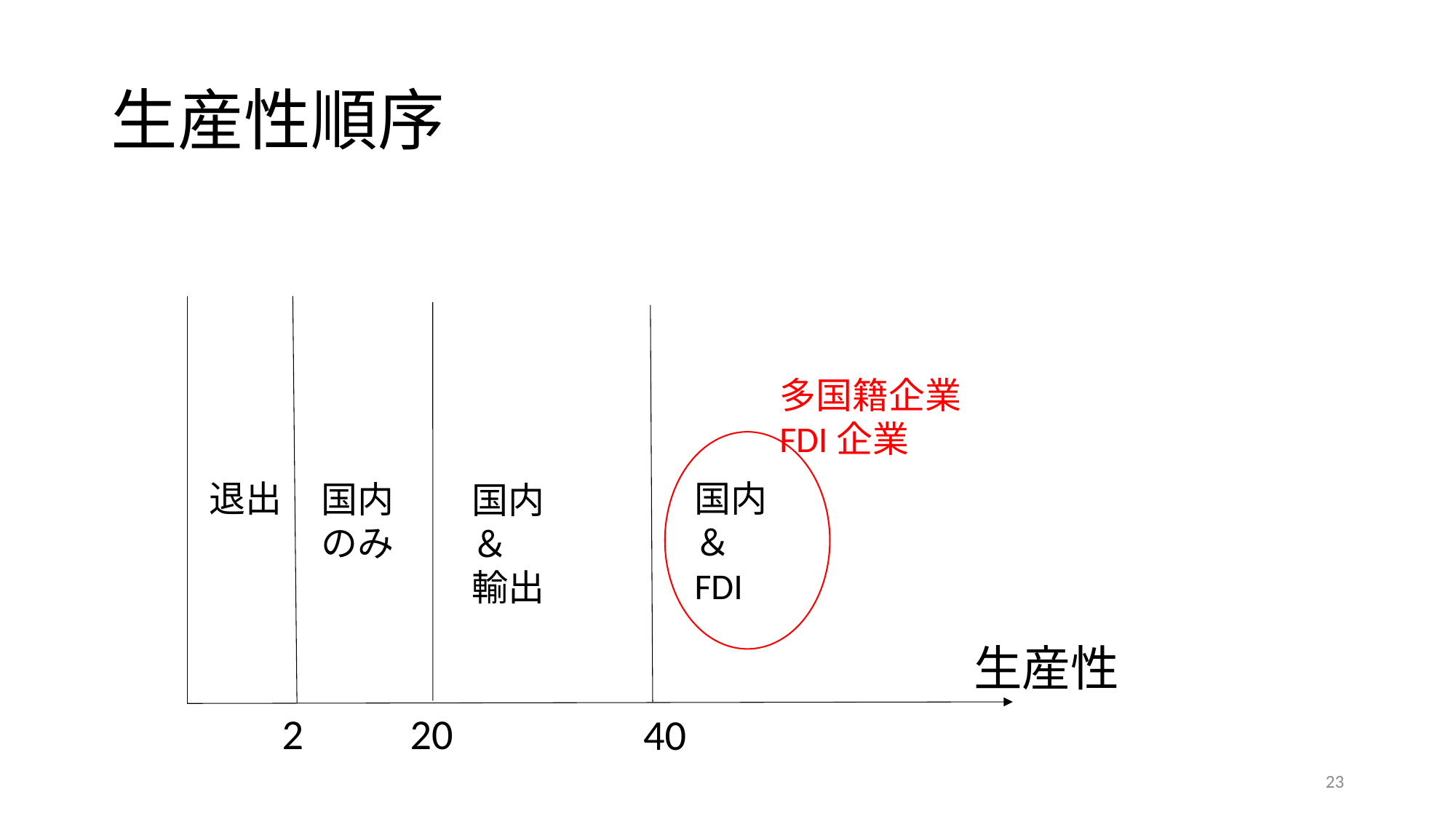

# 生産性順序
多国籍企業
FDI企業

退出
国内
＆
FDI
国内
のみ
国内
＆
輸出
生産性
2
20
40
23